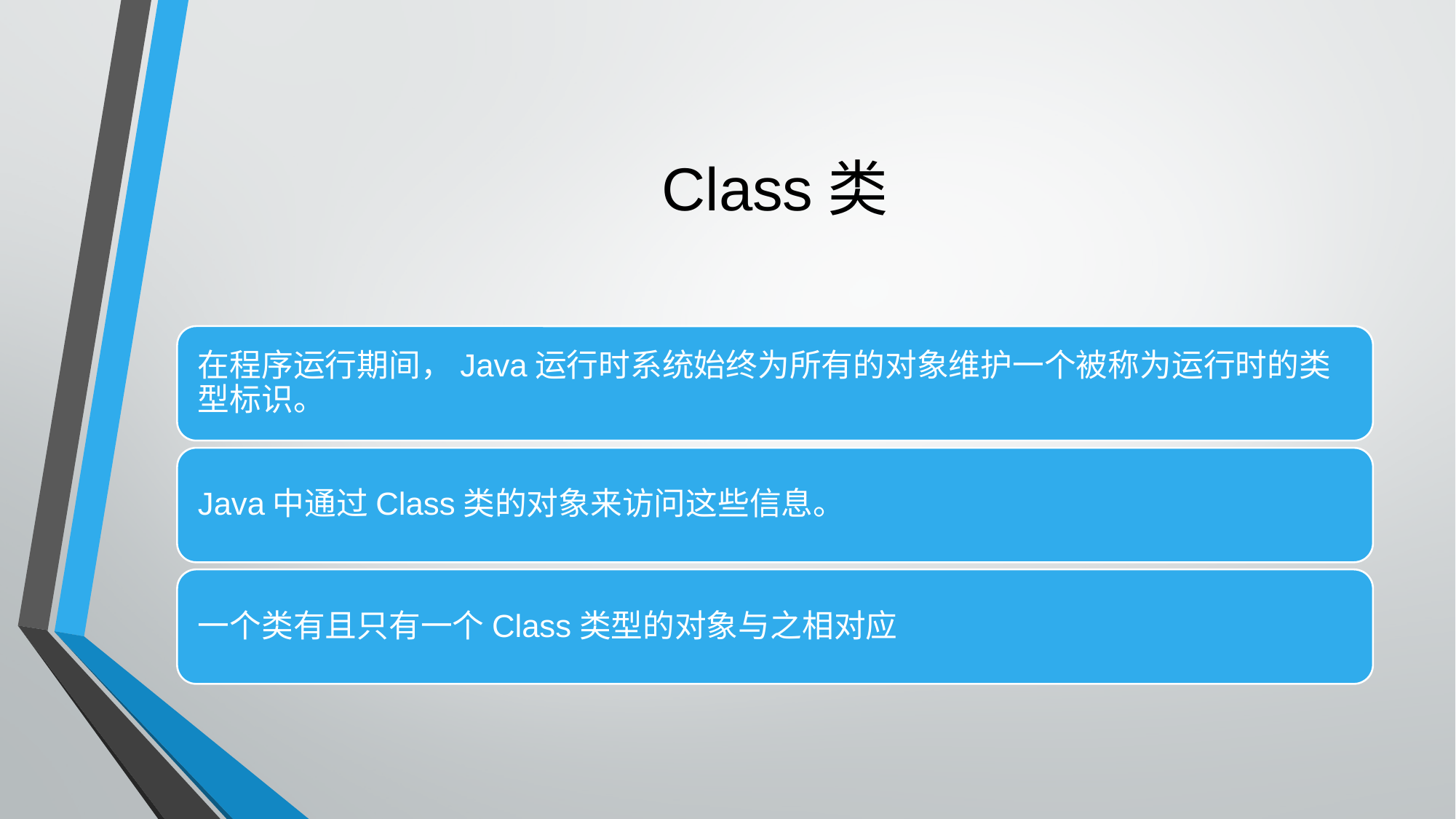

# Class类
在程序运行期间，Java运行时系统始终为所有的对象维护一个被称为运行时的类型标识。
Java中通过Class类的对象来访问这些信息。
一个类有且只有一个Class类型的对象与之相对应